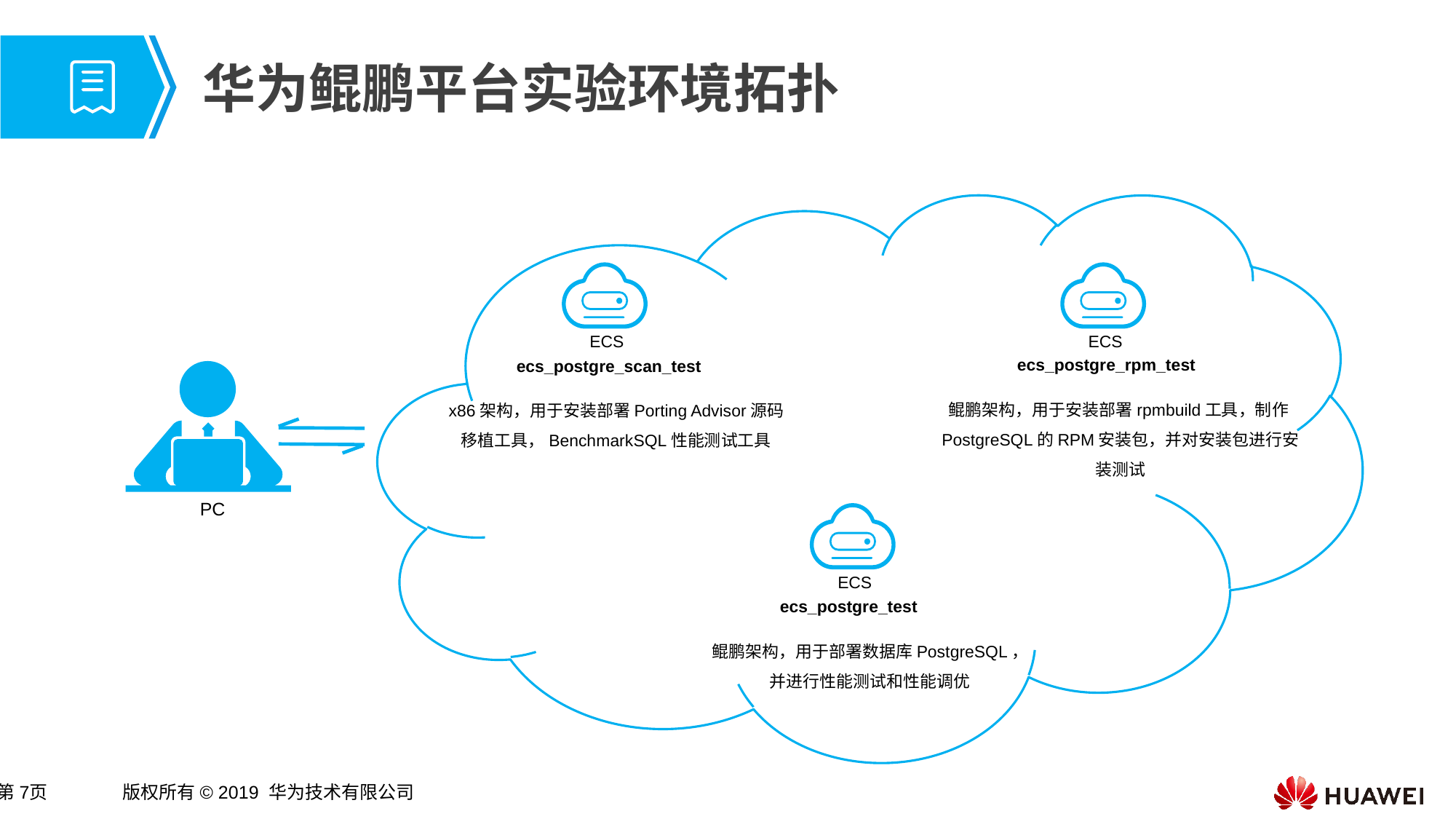

# 华为鲲鹏平台实验环境拓扑

ECS
ecs_postgre_rpm_test
鲲鹏架构，用于安装部署rpmbuild工具，制作PostgreSQL的RPM安装包，并对安装包进行安装测试

ECS
ecs_postgre_scan_test
x86架构，用于安装部署Porting Advisor源码移植工具，BenchmarkSQL性能测试工具

PC

ECS
ecs_postgre_test
鲲鹏架构，用于部署数据库PostgreSQL，并进行性能测试和性能调优